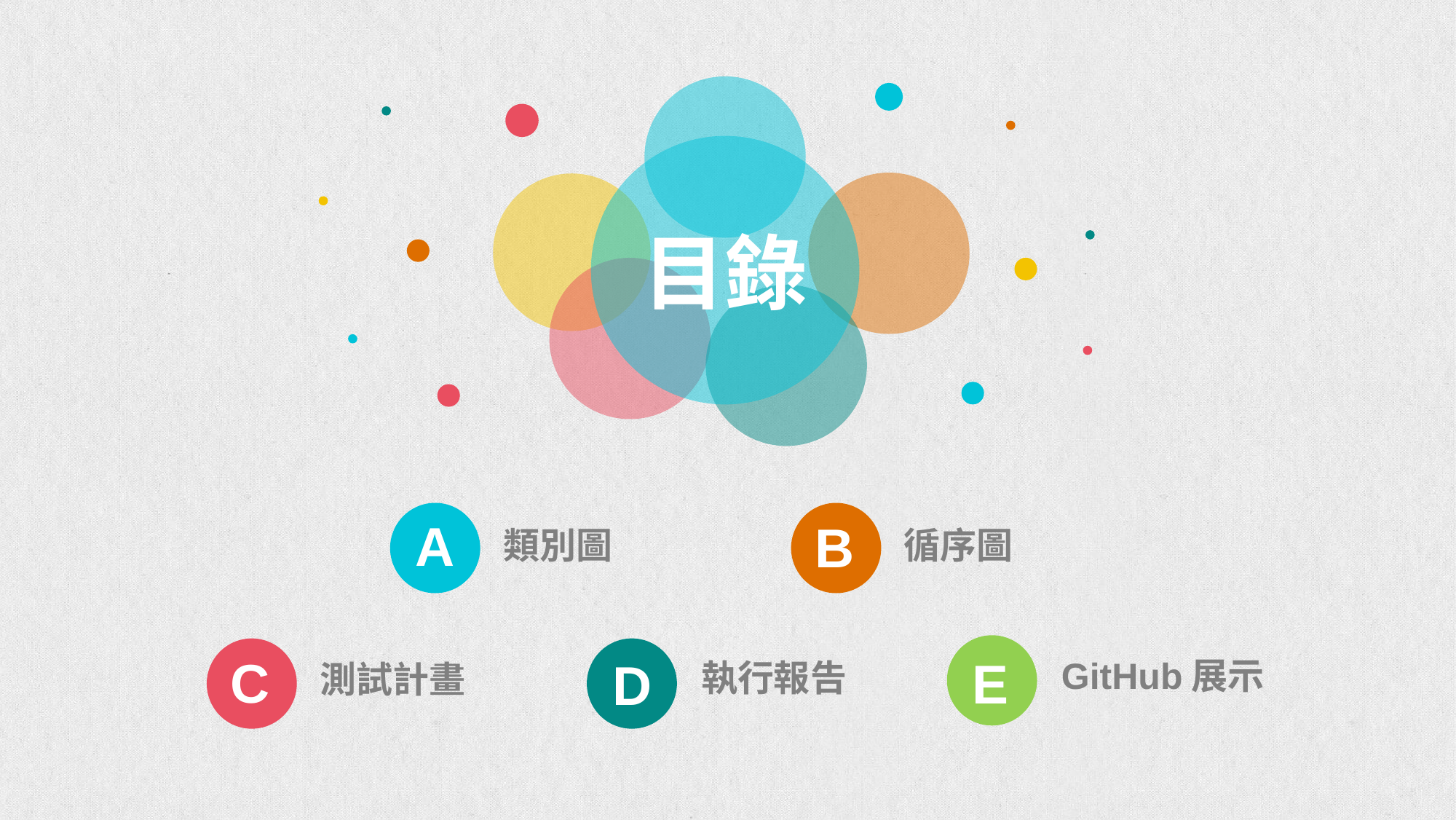

目錄

A
類別圖

B
循序圖

E
GitHub展示

C
測試計畫

D
執行報告